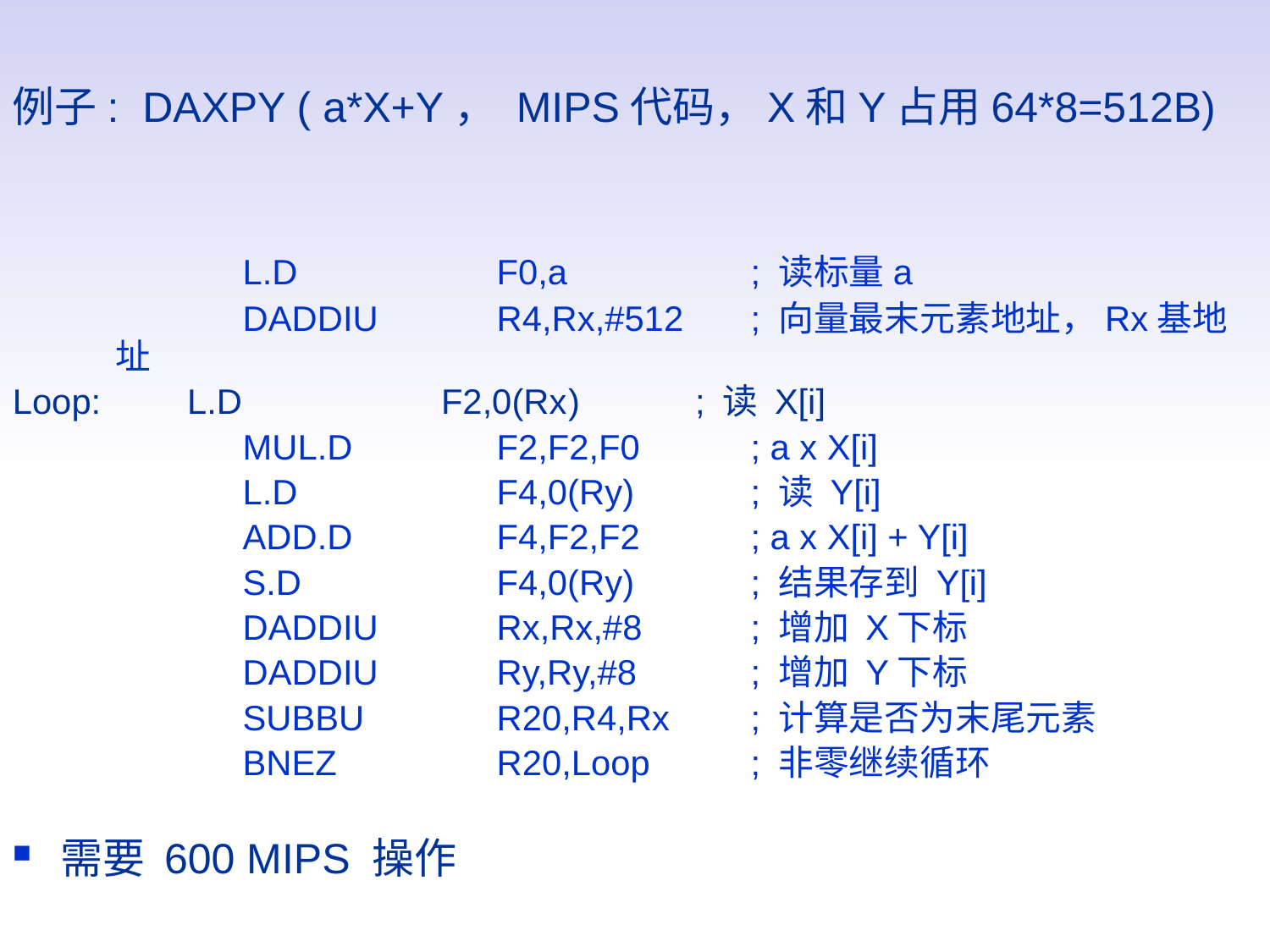

例子:  DAXPY ( a*X+Y， MIPS代码，X和Y占用64*8=512B)

		L.D		F0,a		; 读标量a
		DADDIU	R4,Rx,#512	; 向量最末元素地址，Rx基地址
Loop: 	L.D		F2,0(Rx	)	; 读 X[i]
		MUL.D		F2,F2,F0	; a x X[i]
		L.D		F4,0(Ry)	; 读 Y[i]
		ADD.D		F4,F2,F2	; a x X[i] + Y[i]
		S.D		F4,0(Ry)	; 结果存到 Y[i]
		DADDIU	Rx,Rx,#8	; 增加 X下标
		DADDIU	Ry,Ry,#8	; 增加 Y下标
		SUBBU		R20,R4,Rx	; 计算是否为末尾元素
		BNEZ		R20,Loop	; 非零继续循环

需要 600 MIPS 操作